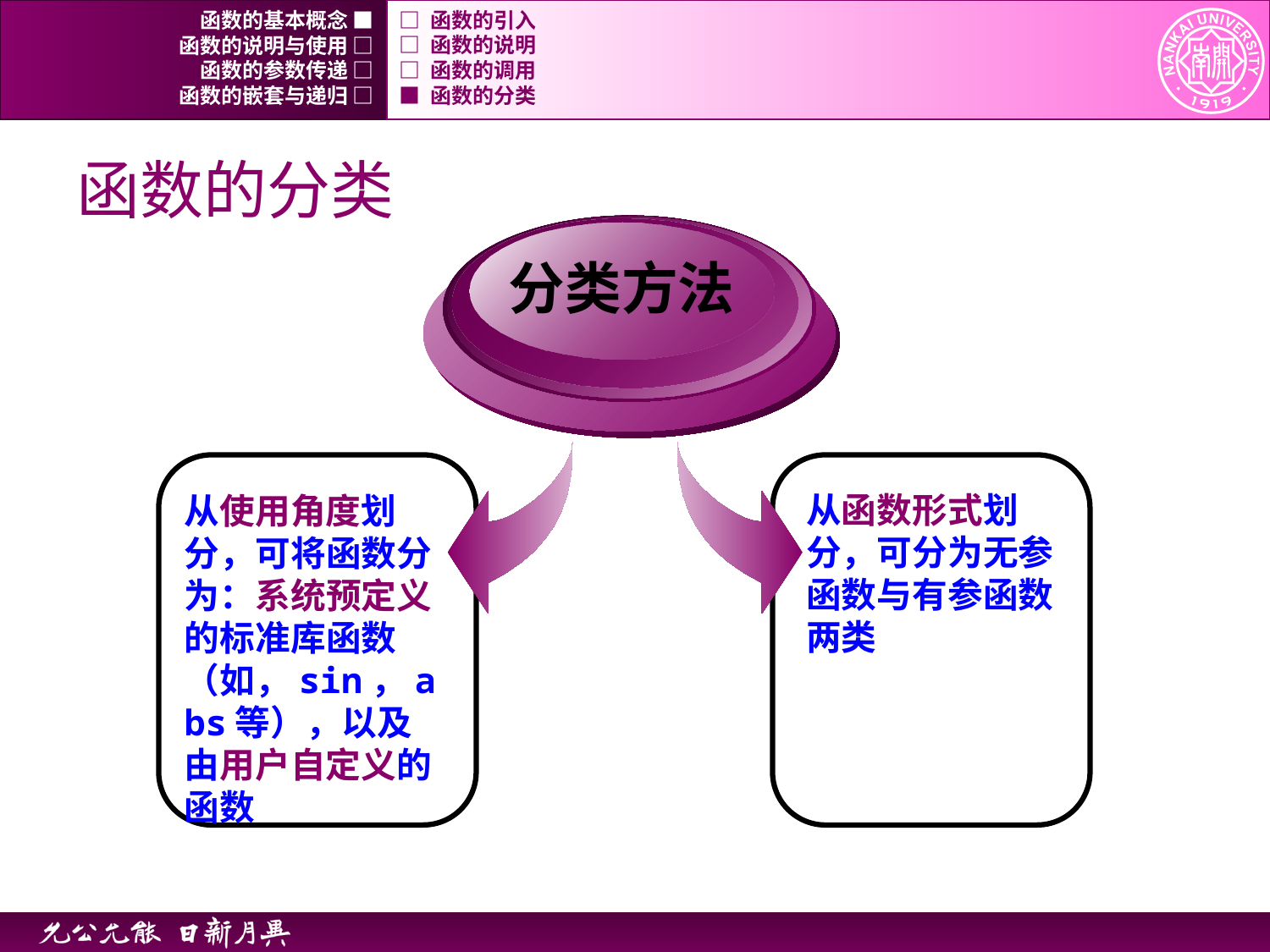

函数的基本概念 ■
□ 函数的引入
函数的说明与使用 □
□ 函数的说明
函数的参数传递 □
□ 函数的调用
函数的嵌套与递归 □
■ 函数的分类
# 函数的分类

分类方法

从函数形式划分，可分为无参函数与有参函数两类
从使用角度划分，可将函数分为：系统预定义的标准库函数（如，sin，abs等），以及由用户自定义的函数